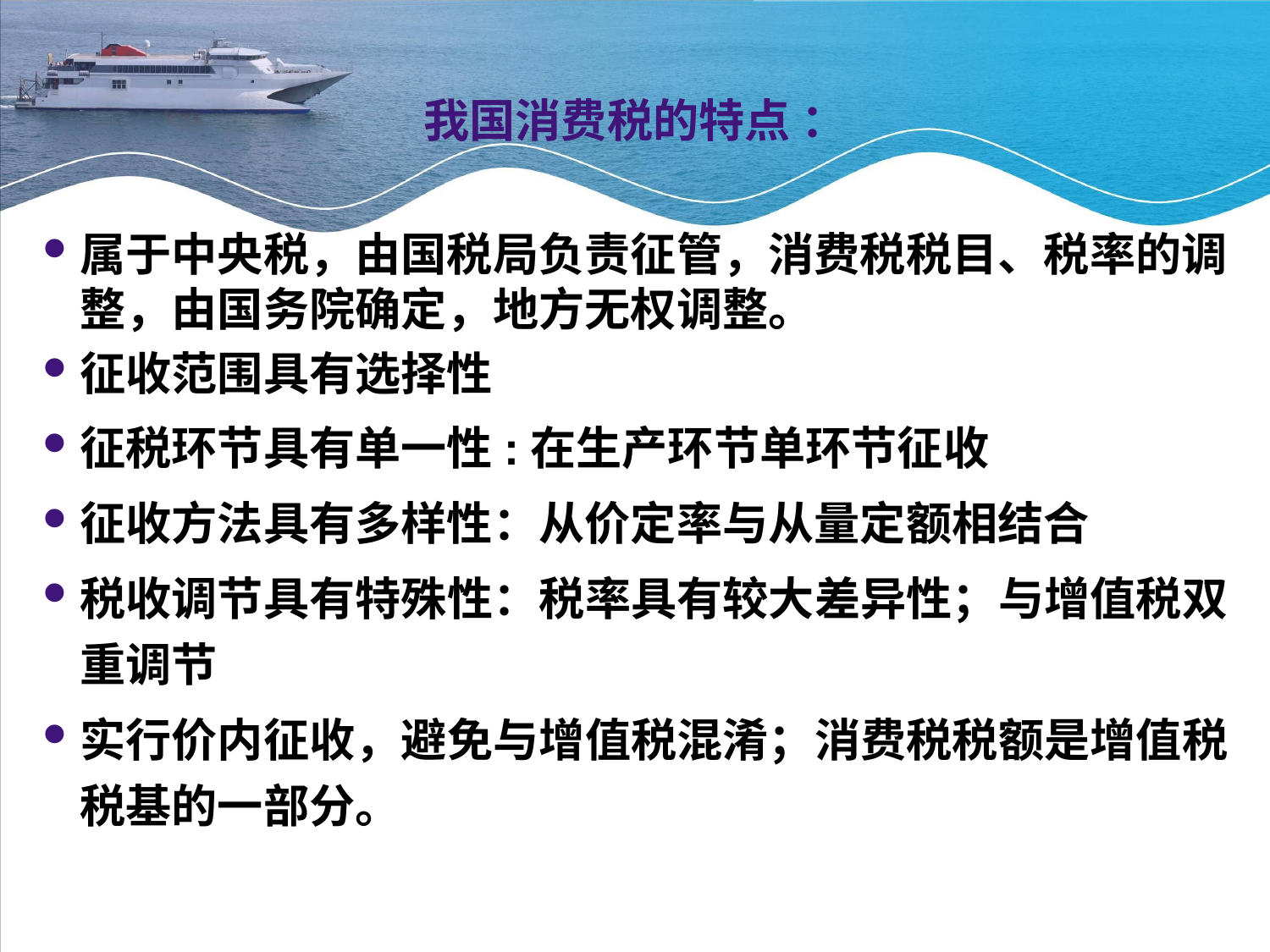

我国消费税的特点 ：

属于中央税，由国税局负责征管，消费税税目、税率的调整，由国务院确定，地方无权调整。
征收范围具有选择性
征税环节具有单一性:在生产环节单环节征收
征收方法具有多样性：从价定率与从量定额相结合
税收调节具有特殊性：税率具有较大差异性；与增值税双重调节
实行价内征收，避免与增值税混淆；消费税税额是增值税税基的一部分。